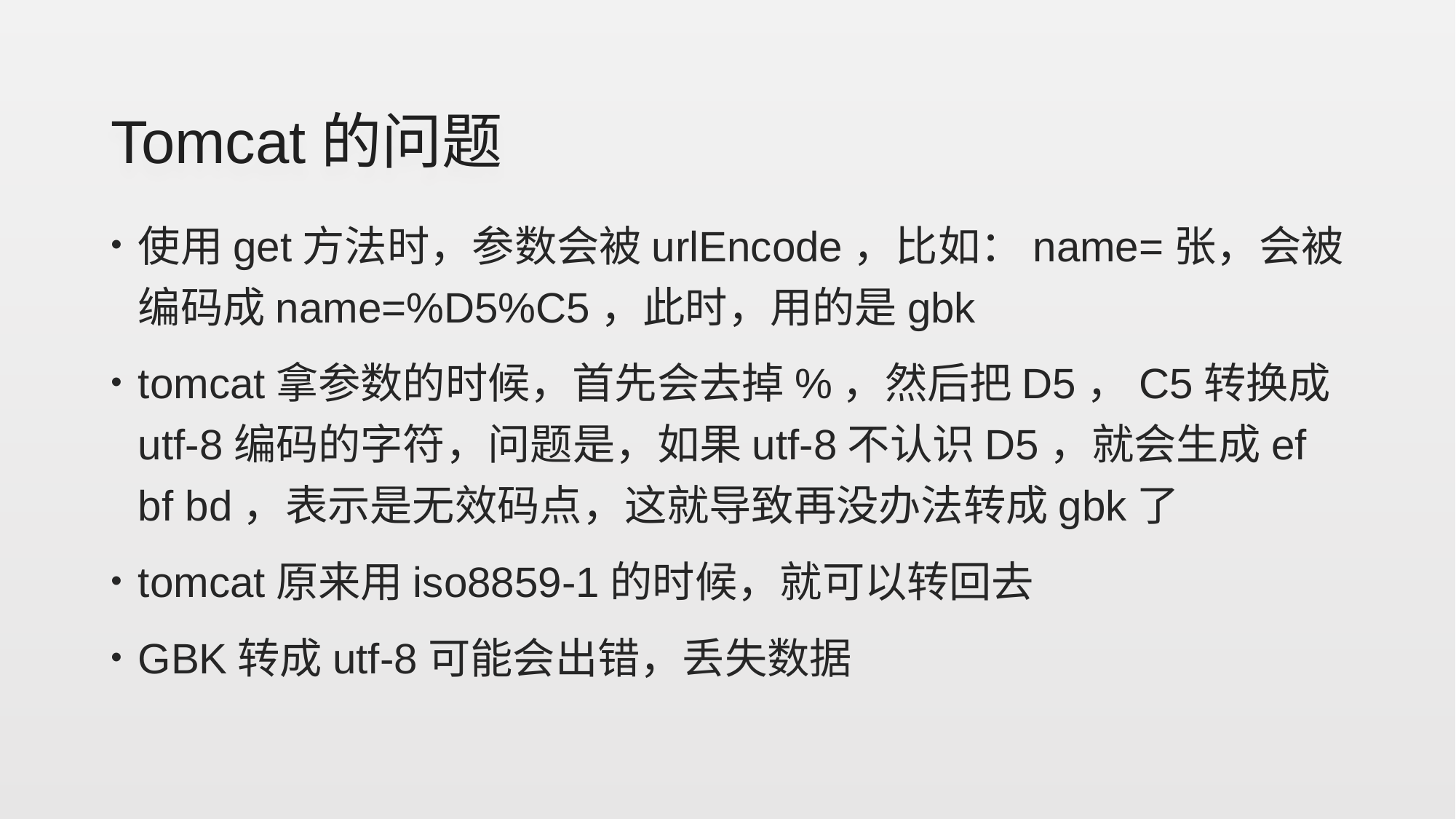

# Tomcat的问题
使用get方法时，参数会被urlEncode，比如：name=张，会被编码成name=%D5%C5，此时，用的是gbk
tomcat拿参数的时候，首先会去掉%，然后把D5，C5转换成utf-8编码的字符，问题是，如果utf-8不认识D5，就会生成ef bf bd，表示是无效码点，这就导致再没办法转成gbk了
tomcat原来用iso8859-1的时候，就可以转回去
GBK转成utf-8可能会出错，丢失数据